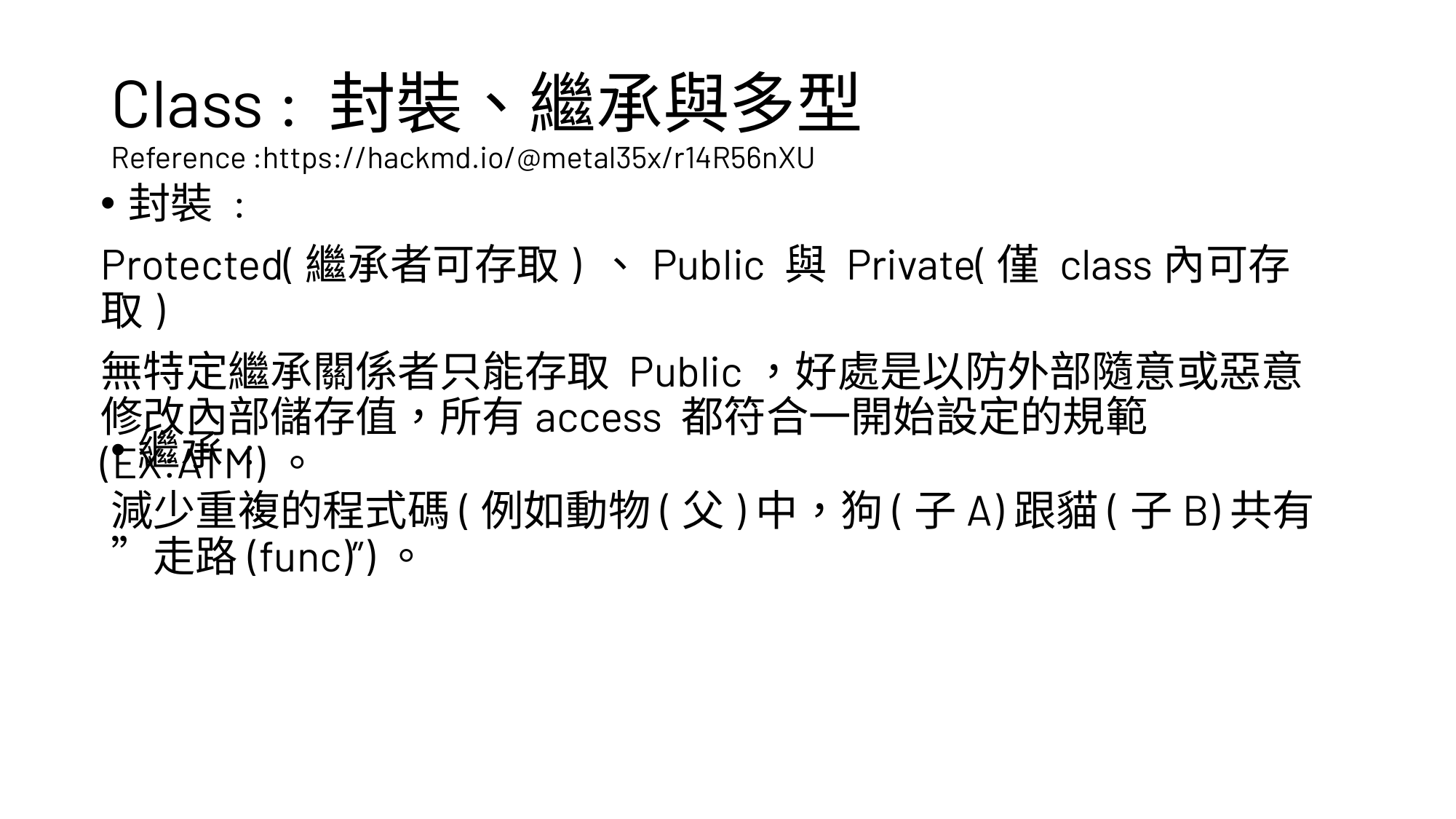

# Class : 封裝、繼承與多型 Reference :https://hackmd.io/@metal35x/r14R56nXU
封裝 :
Protected(繼承者可存取) 、Public 與 Private(僅 class內可存取)
無特定繼承關係者只能存取 Public，好處是以防外部隨意或惡意修改內部儲存值，所有access 都符合一開始設定的規範(EX:ATM)。

繼承 :
減少重複的程式碼(例如動物(父)中，狗(子A)跟貓(子B)共有”走路(func)”)。